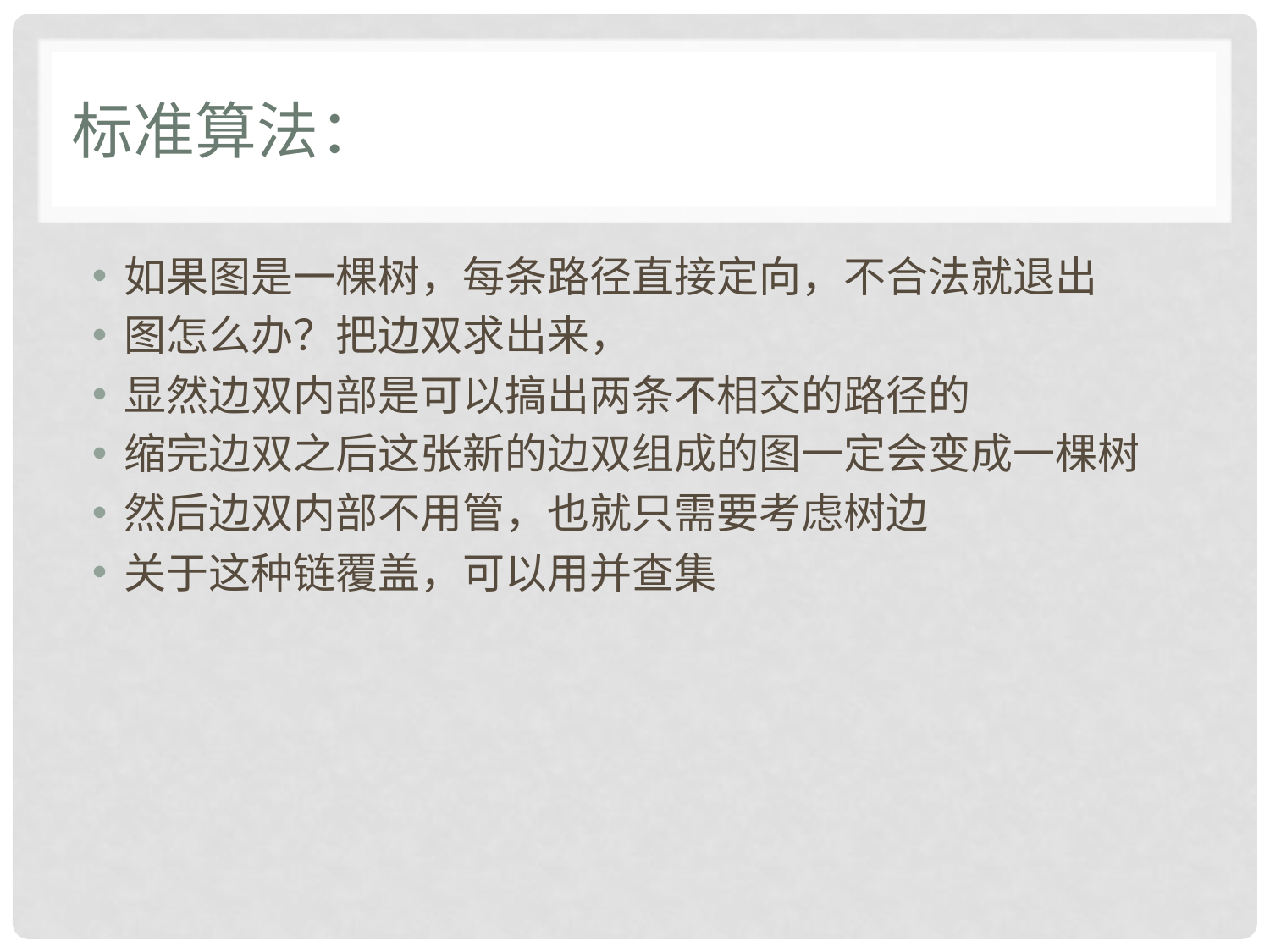

# 标准算法：
如果图是一棵树，每条路径直接定向，不合法就退出
图怎么办？把边双求出来，
显然边双内部是可以搞出两条不相交的路径的
缩完边双之后这张新的边双组成的图一定会变成一棵树
然后边双内部不用管，也就只需要考虑树边
关于这种链覆盖，可以用并查集